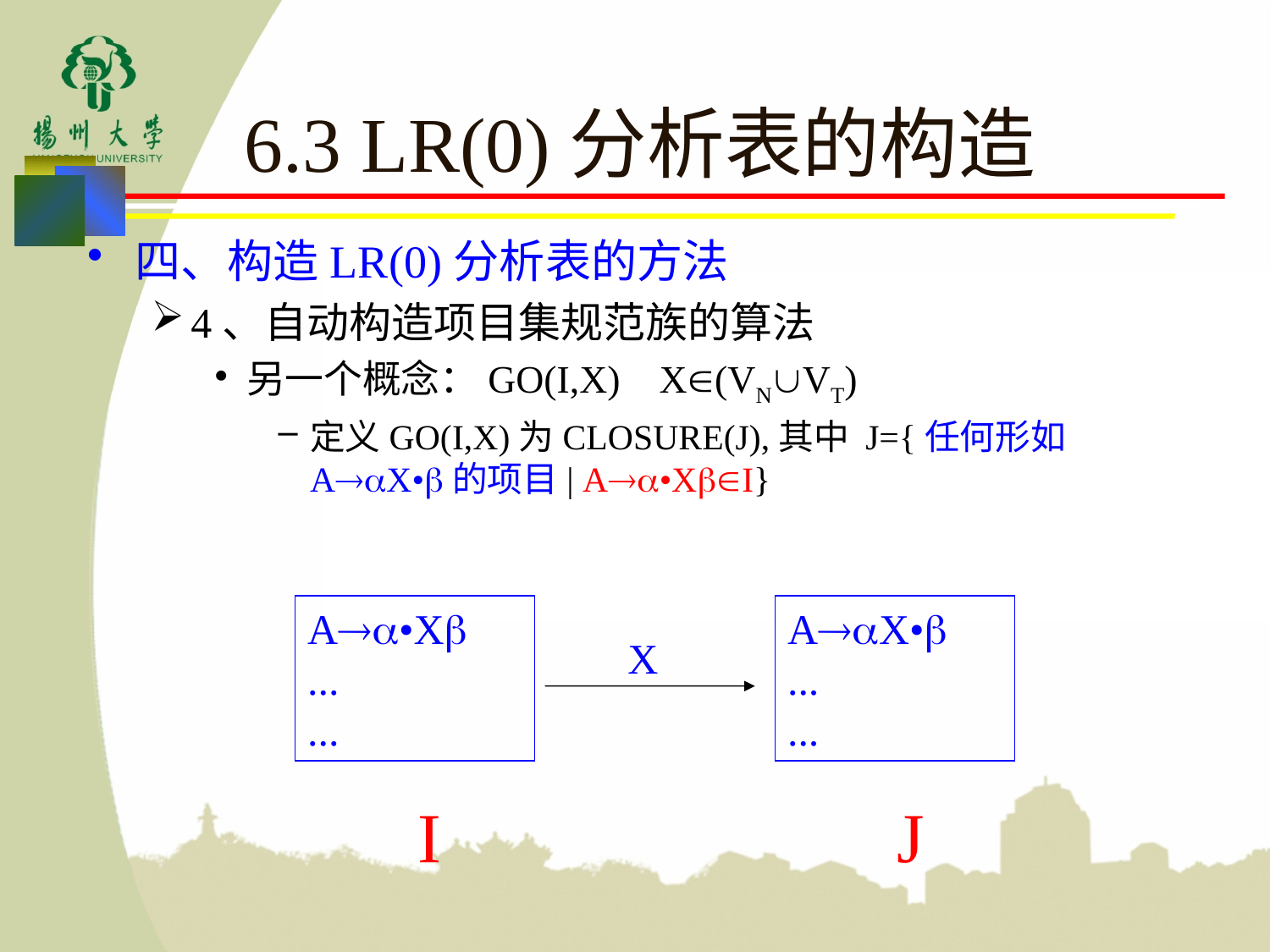

# 6.3 LR(0)分析表的构造
四、构造LR(0)分析表的方法
4、自动构造项目集规范族的算法
另一个概念：GO(I,X)    X∈(VN∪VT)
定义GO(I,X)为CLOSURE(J),其中 J={任何形如A→αX•β的项目| A→α•Xβ∈I}
A→α•Xβ
...
...
A→αX•β
...
...
X

I
J

49